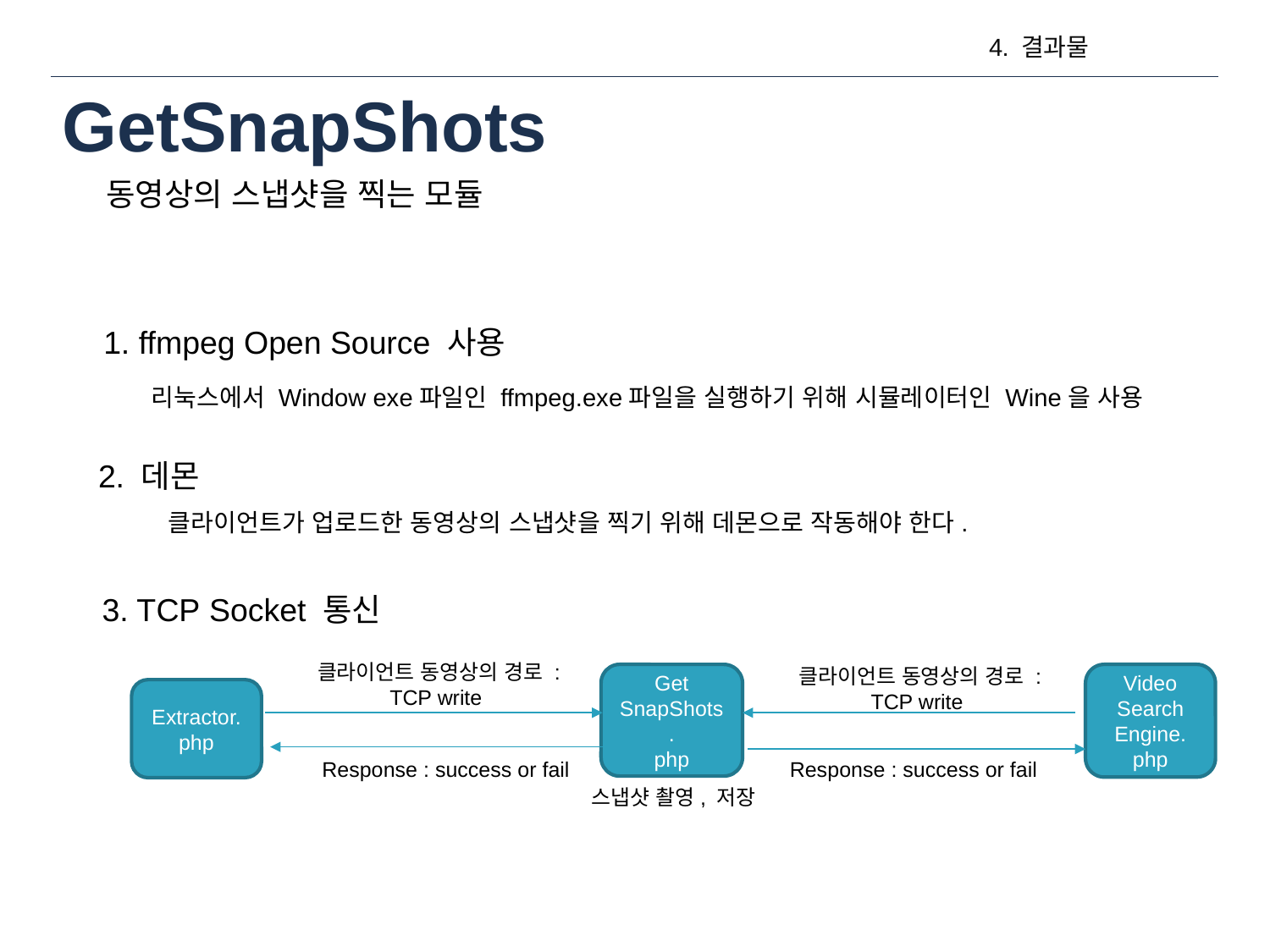

4. 결과물
# GetSnapShots
동영상의 스냅샷을 찍는 모듈
1. ffmpeg Open Source 사용

2. 데몬
클라이언트가 업로드한 동영상의 스냅샷을 찍기 위해 데몬으로 작동해야 한다.
3. TCP Socket 통신
리눅스에서 Window exe파일인 ffmpeg.exe파일을 실행하기 위해 시뮬레이터인 Wine을 사용
클라이언트 동영상의 경로 :
TCP write

클라이언트 동영상의 경로 :
TCP write

Video
Search
Engine.
php
Get
SnapShots.
php
Response : success or fail
Extractor.php
Response : success or fail
스냅샷 촬영, 저장